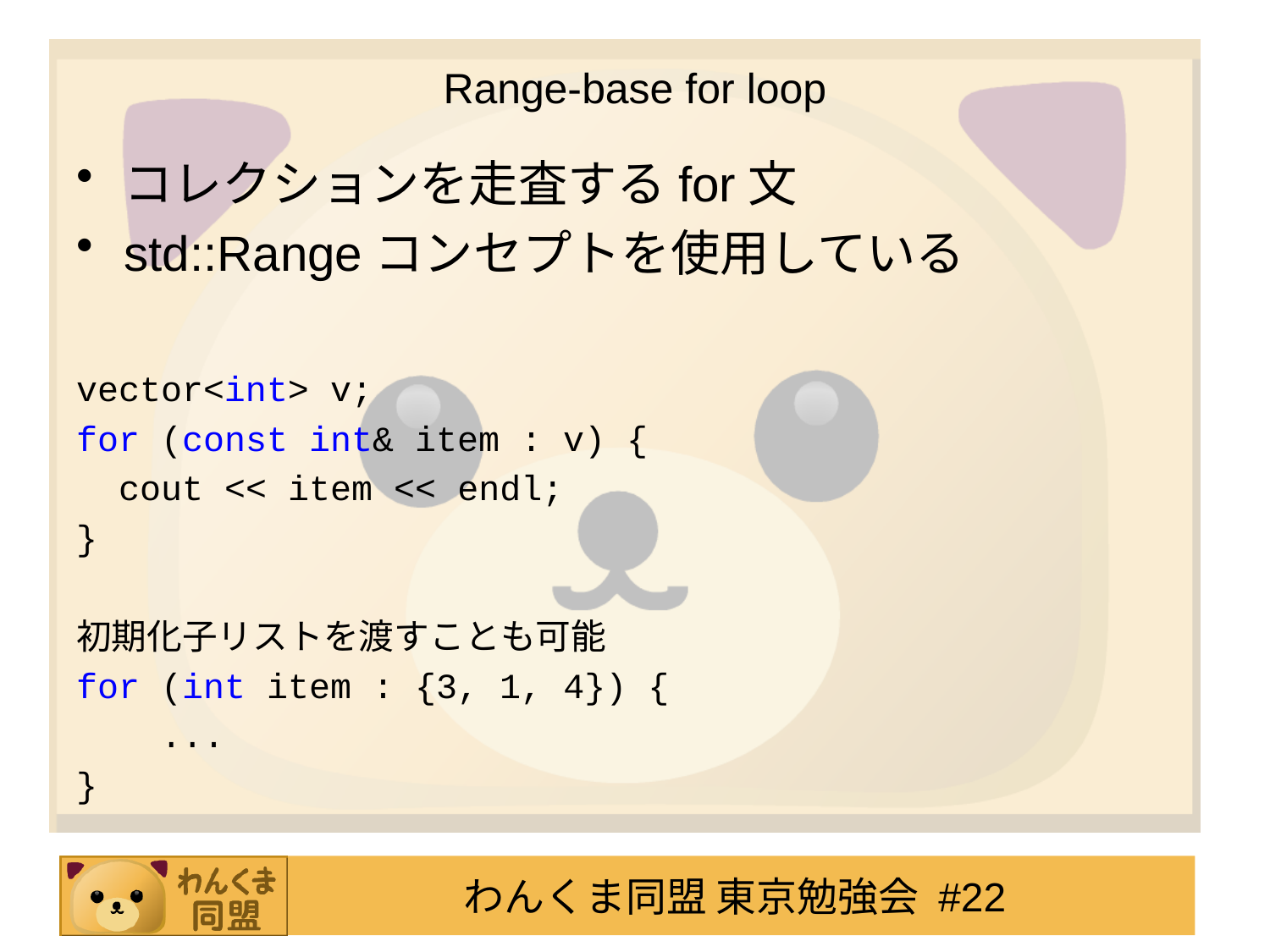

# Range-base for loop
コレクションを走査するfor文
std::Rangeコンセプトを使用している

vector<int> v;
for (const int& item : v) {
  cout << item << endl;
}

初期化子リストを渡すことも可能
for (int item : {3, 1, 4}) {
    ...
}